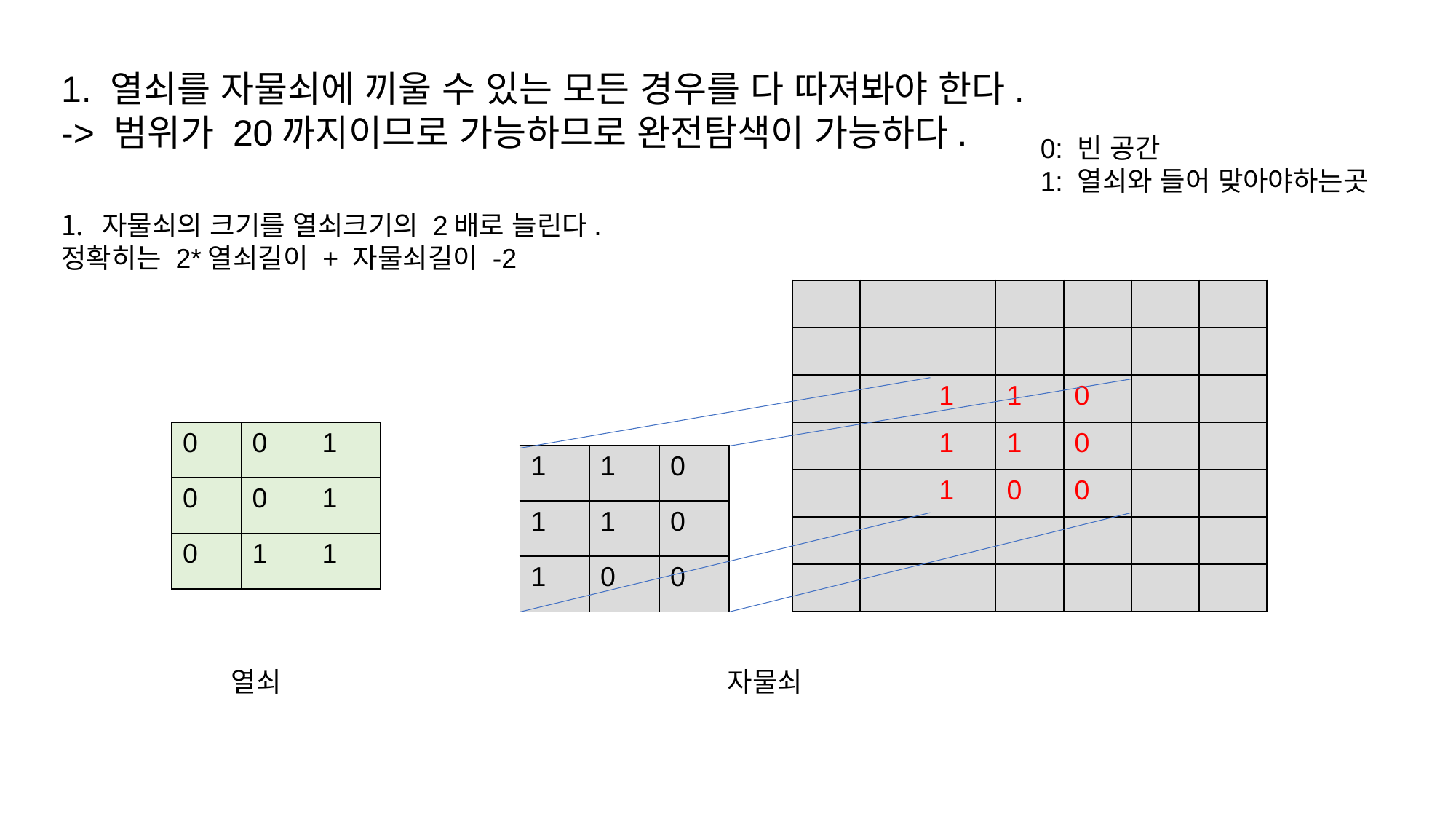

1. 열쇠를 자물쇠에 끼울 수 있는 모든 경우를 다 따져봐야 한다.
-> 범위가 20까지이므로 가능하므로 완전탐색이 가능하다.
0: 빈 공간
1: 열쇠와 들어 맞아야하는곳
자물쇠의 크기를 열쇠크기의 2배로 늘린다.
정확히는 2*열쇠길이 + 자물쇠길이 -2
|  |  |  |  |  |  |  |
| --- | --- | --- | --- | --- | --- | --- |
|  |  |  |  |  |  |  |
|  |  | 1 | 1 | 0 |  |  |
|  |  | 1 | 1 | 0 |  |  |
|  |  | 1 | 0 | 0 |  |  |
|  |  |  |  |  |  |  |
|  |  |  |  |  |  |  |
| 0 | 0 | 1 |
| --- | --- | --- |
| 0 | 0 | 1 |
| 0 | 1 | 1 |
| 1 | 1 | 0 |
| --- | --- | --- |
| 1 | 1 | 0 |
| 1 | 0 | 0 |
열쇠
자물쇠